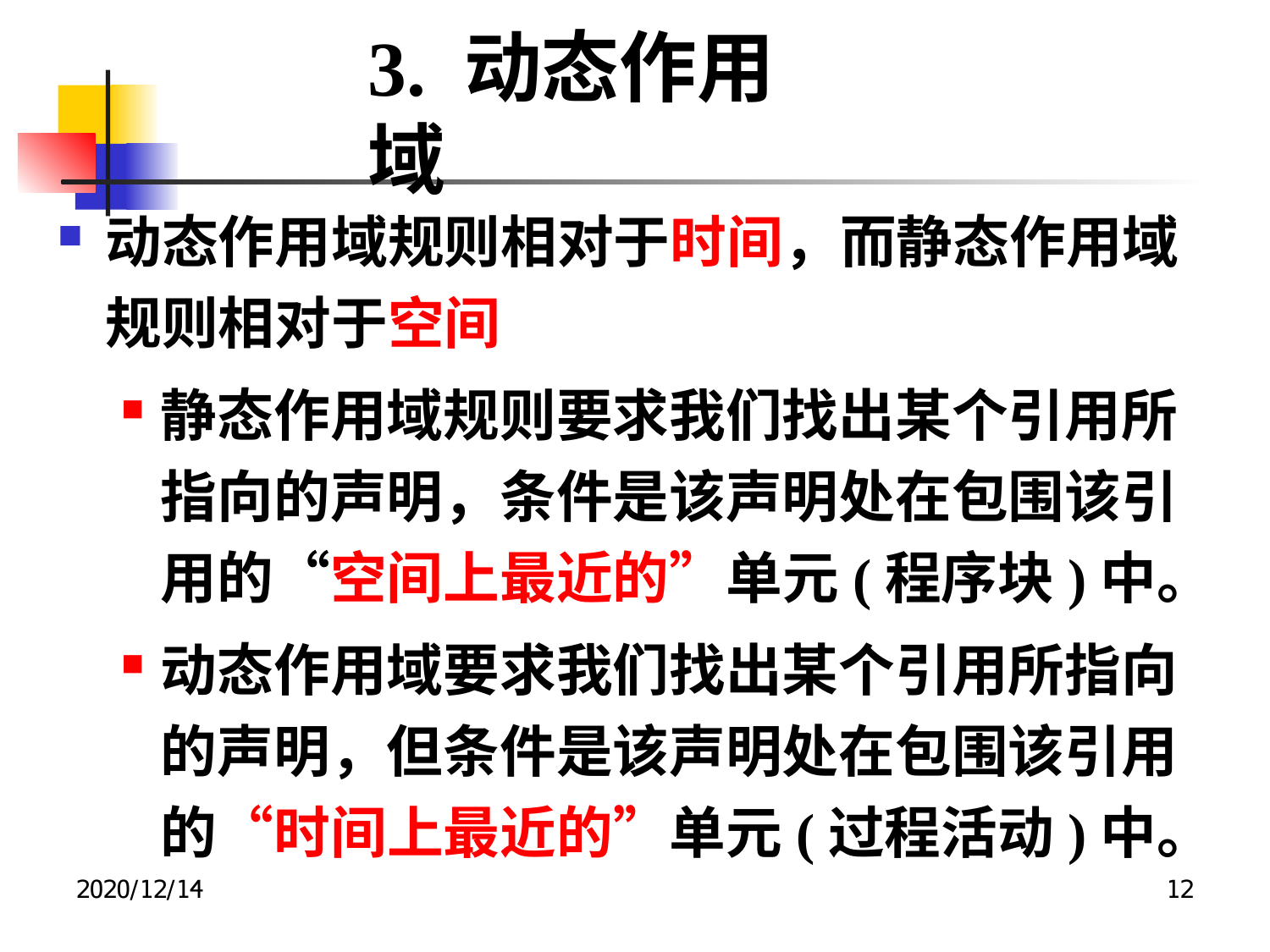

3. 动态作用域
动态作用域规则相对于时间，而静态作用域规则相对于空间
静态作用域规则要求我们找出某个引用所指向的声明，条件是该声明处在包围该引用的“空间上最近的”单元(程序块)中。
动态作用域要求我们找出某个引用所指向的声明，但条件是该声明处在包围该引用的“时间上最近的”单元(过程活动)中。
2020/12/14
12